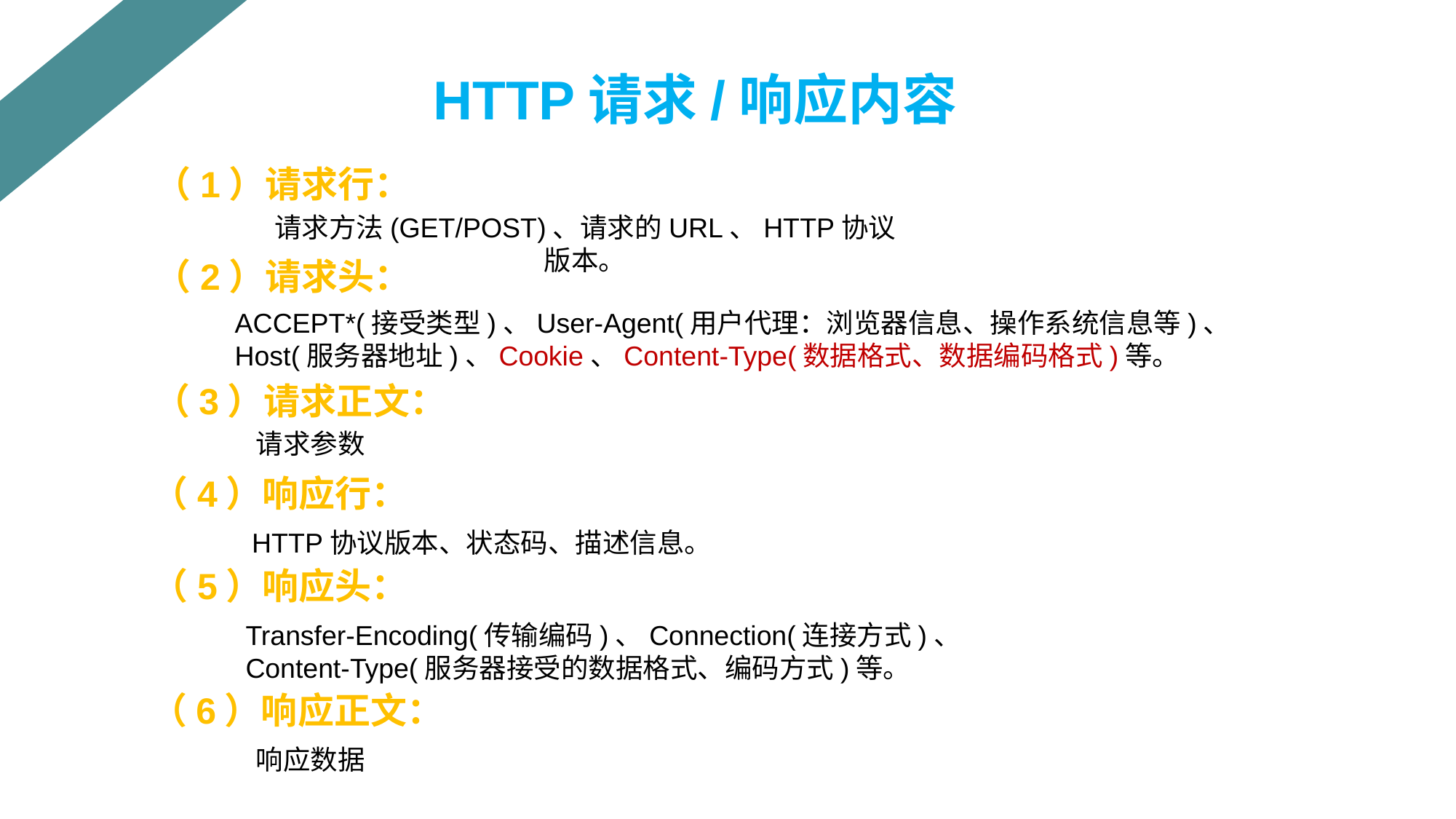

HTTP请求/响应内容
（1）请求行：
请求方法(GET/POST)、请求的URL、HTTP协议版本。
（2）请求头：
ACCEPT*(接受类型)、User-Agent(用户代理：浏览器信息、操作系统信息等)、
Host(服务器地址)、Cookie、Content-Type(数据格式、数据编码格式)等。
（3）请求正文：
请求参数
（4）响应行：
HTTP协议版本、状态码、描述信息。
（5）响应头：
Transfer-Encoding(传输编码)、Connection(连接方式)、
Content-Type(服务器接受的数据格式、编码方式)等。
（6）响应正文：
响应数据